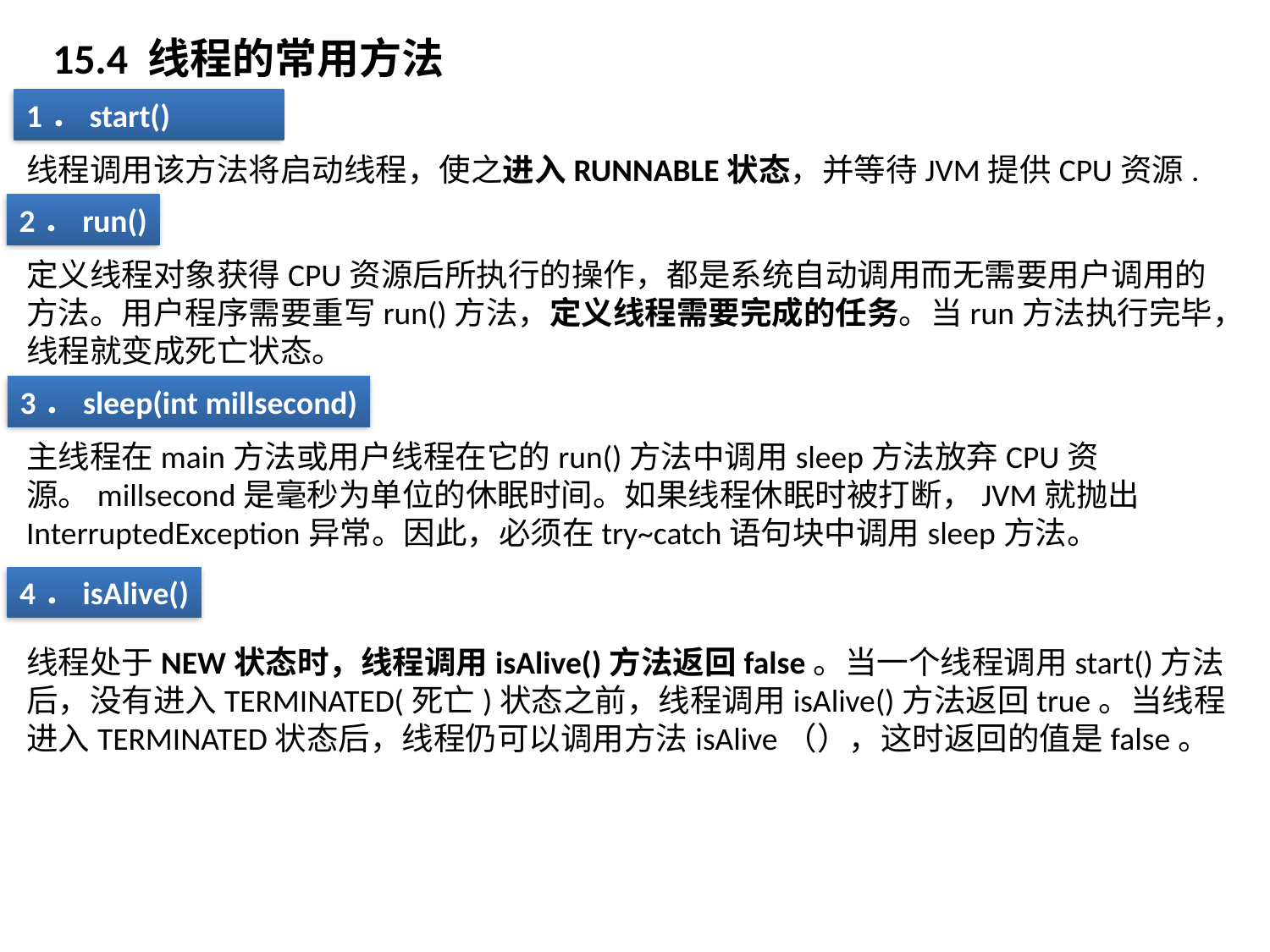

# 15.4 线程的常用方法
1．start()
线程调用该方法将启动线程，使之进入RUNNABLE状态，并等待JVM提供CPU资源.
2．run()
定义线程对象获得CPU资源后所执行的操作，都是系统自动调用而无需要用户调用的方法。用户程序需要重写run()方法，定义线程需要完成的任务。当run方法执行完毕，线程就变成死亡状态。
3．sleep(int millsecond)
主线程在main方法或用户线程在它的run()方法中调用sleep方法放弃CPU资源。millsecond是毫秒为单位的休眠时间。如果线程休眠时被打断，JVM就抛出InterruptedException异常。因此，必须在try~catch语句块中调用sleep方法。
4．isAlive()
线程处于NEW状态时，线程调用isAlive()方法返回false。当一个线程调用start()方法后，没有进入TERMINATED(死亡)状态之前，线程调用isAlive()方法返回true。当线程进入TERMINATED状态后，线程仍可以调用方法isAlive（），这时返回的值是false。